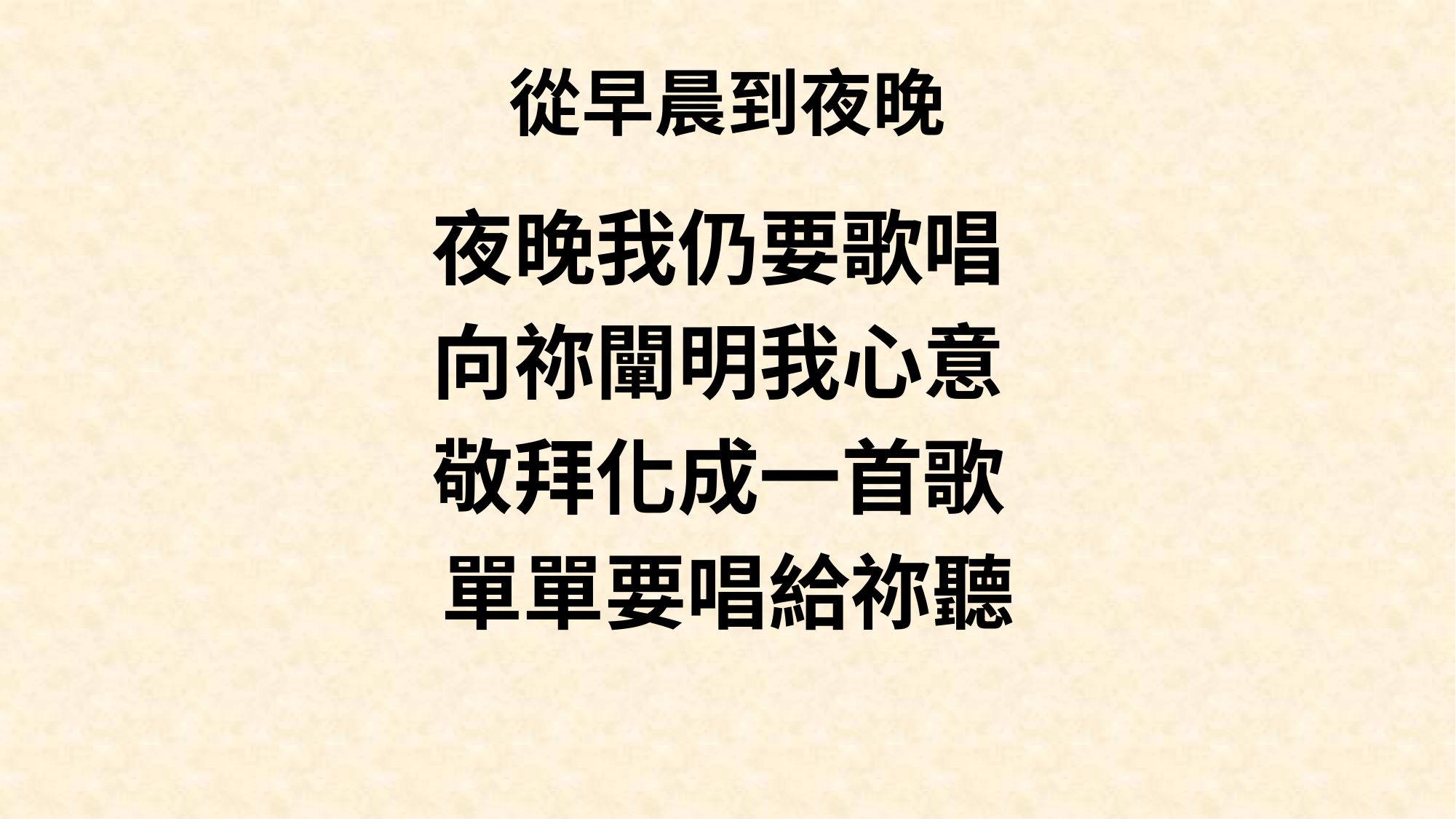

# 從早晨到夜晚
夜晚我仍要歌唱
向祢闡明我心意
敬拜化成一首歌
單單要唱給祢聽